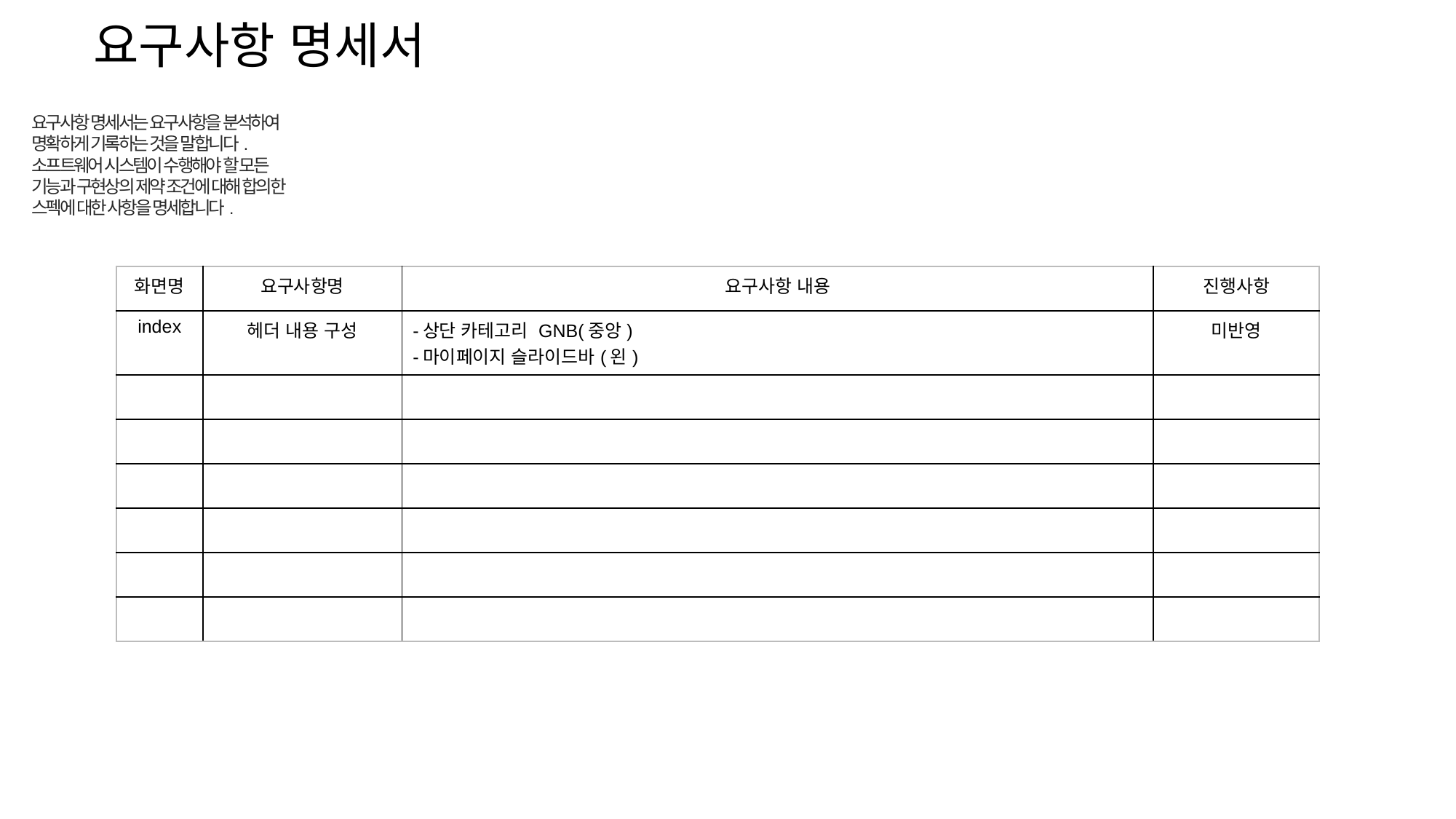

# 요구사항 명세서
요구사항 명세서는 요구사항을 분석하여 명확하게 기록하는 것을 말합니다. 소프트웨어 시스템이 수행해야 할 모든 기능과 구현상의 제약 조건에 대해 합의한 스펙에 대한 사항을 명세합니다.
| 화면명 | 요구사항명 | 요구사항 내용 | 진행사항 |
| --- | --- | --- | --- |
| index | 헤더 내용 구성 | -상단 카테고리 GNB(중앙) -마이페이지 슬라이드바(왼) | 미반영 |
|  |  |  |  |
|  |  |  |  |
|  |  |  |  |
|  |  |  |  |
|  |  |  |  |
|  |  |  |  |